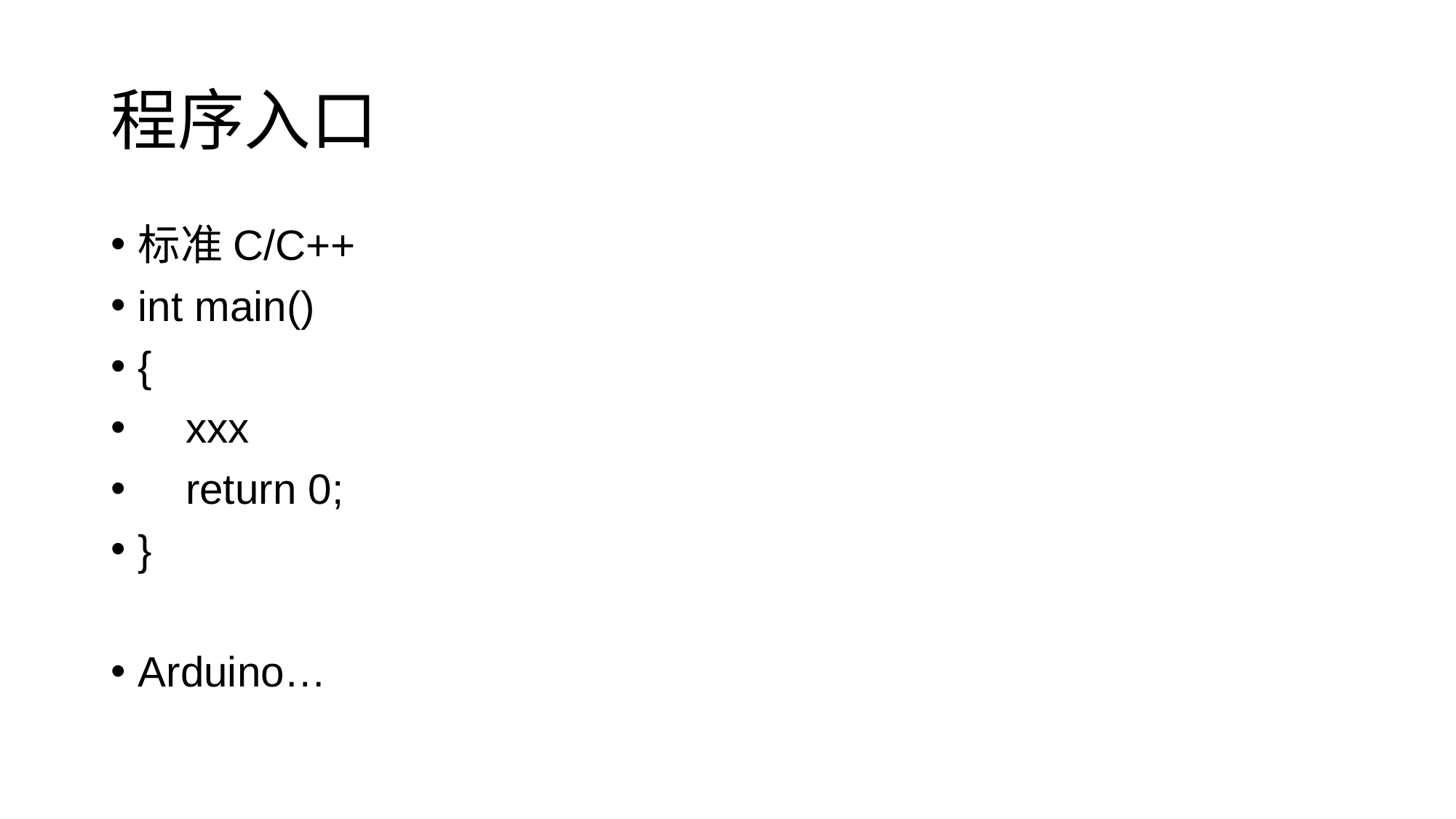

# 程序入口
标准C/C++
int main()
{
    xxx
    return 0;
}

Arduino…